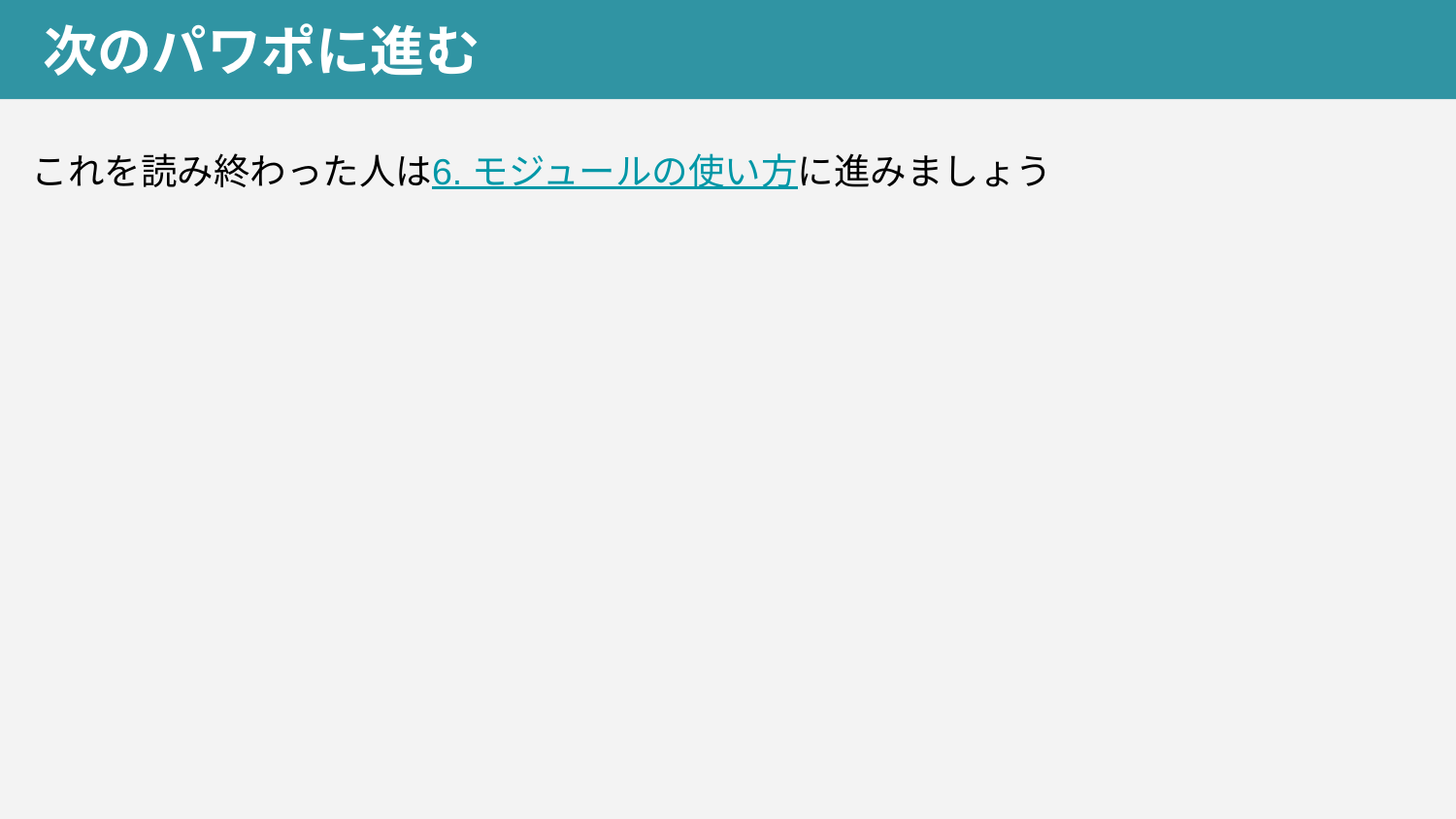

次のパワポに進む
これを読み終わった人は6. モジュールの使い方に進みましょう